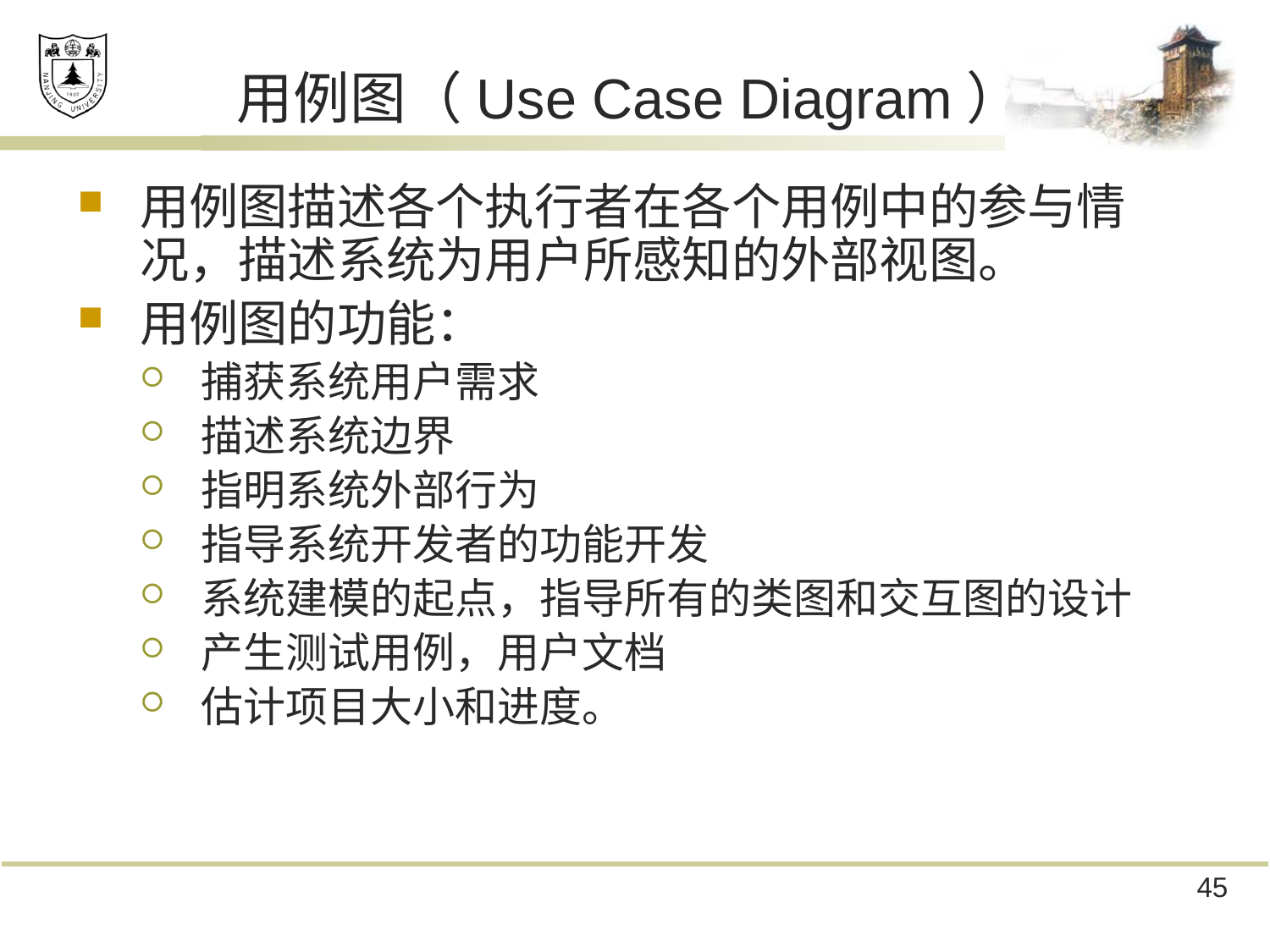

# 用例图（Use Case Diagram）
用例图描述各个执行者在各个用例中的参与情况，描述系统为用户所感知的外部视图。
用例图的功能：
捕获系统用户需求
描述系统边界
指明系统外部行为
指导系统开发者的功能开发
系统建模的起点，指导所有的类图和交互图的设计
产生测试用例，用户文档
估计项目大小和进度。
45